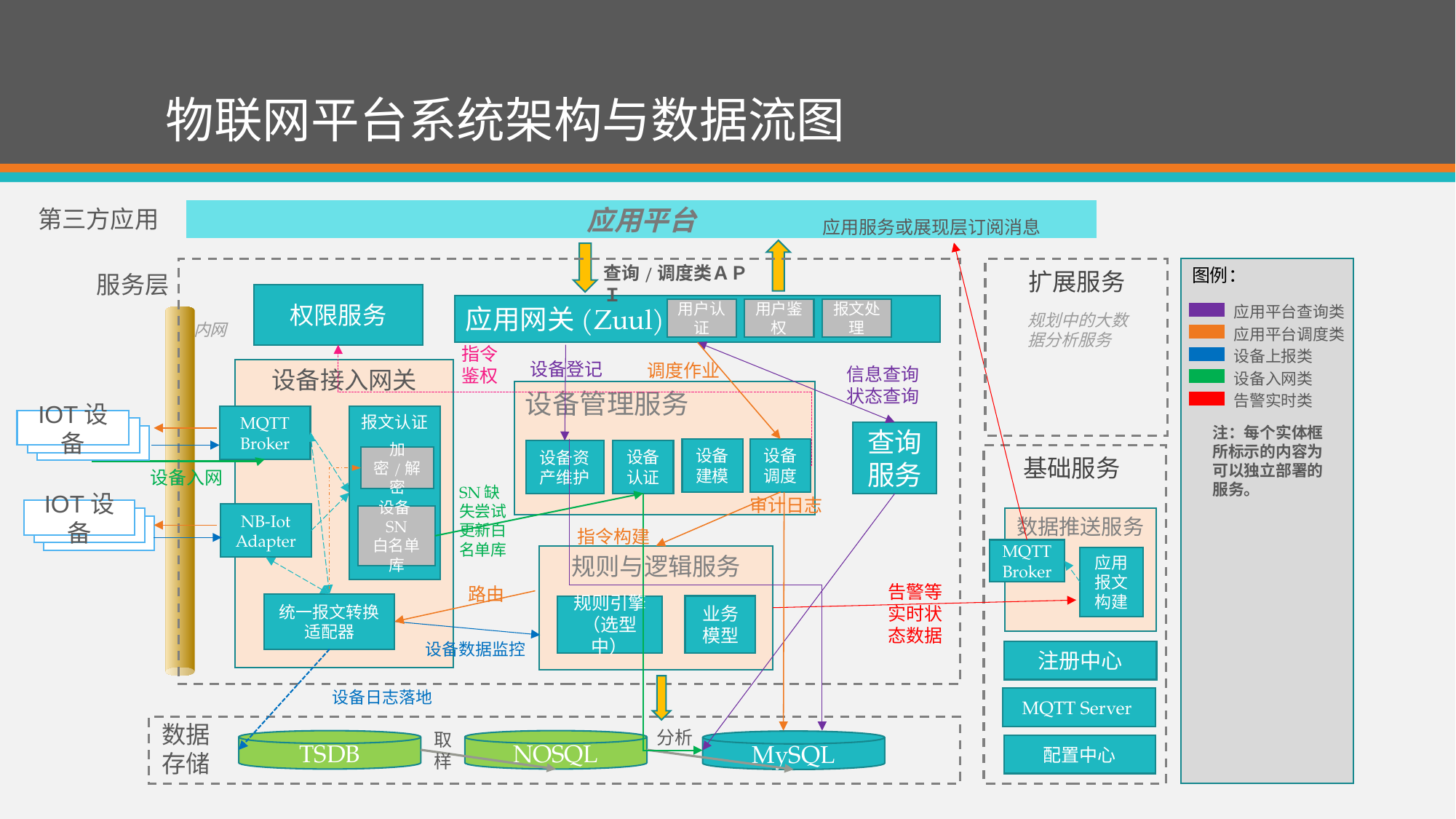

# 物联网平台系统架构与数据流图
第三方应用
应用平台
应用服务或展现层订阅消息

查询/调度类ＡＰＩ

图例：

扩展服务
服务层
权限服务
应用网关(Zuul)
应用平台查询类

应用平台调度类

设备上报类

设备入网类

告警实时类

用户认证
用户鉴权
报文处理
规划中的大数据分析服务

内网
指令鉴权
设备登记
调度作业
信息查询
状态查询
设备接入网关
设备管理服务
MQTT Broker
报文认证
IOT设备

IO
注：每个实体框所标示的内容为可以独立部署的服务。

查询服务
设备调度
设备建模
设备认证
设备资产维护

加密/解密
基础服务
设备入网
SN缺失尝试更新白名单库
审计日志
IOT设备

IO
NB-Iot Adapter
设备SN
白名单库
数据推送服务
MQTT Broker
应用报文构建
指令构建
规则与逻辑服务
告警等实时状态数据
路由
统一报文转换适配器
业务模型
规则引擎（选型中）
设备数据监控
注册中心

设备日志落地
MQTT Server
数据存储

分析
取样
TSDB
NOSQL
MySQL
配置中心